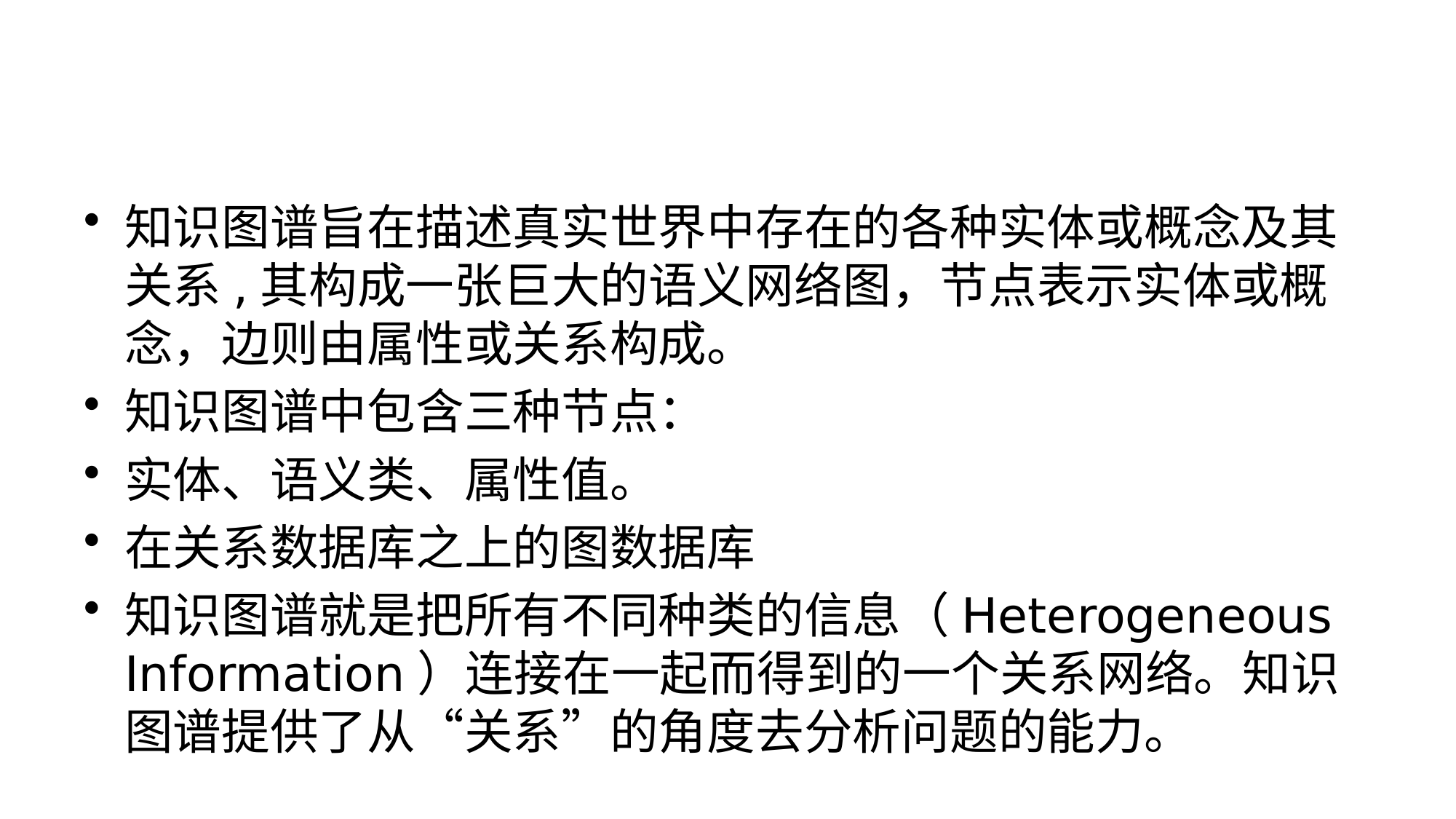

#
知识图谱旨在描述真实世界中存在的各种实体或概念及其关系,其构成一张巨大的语义网络图，节点表示实体或概念，边则由属性或关系构成。
知识图谱中包含三种节点：
实体、语义类、属性值。
在关系数据库之上的图数据库
知识图谱就是把所有不同种类的信息（Heterogeneous Information）连接在一起而得到的一个关系网络。知识图谱提供了从“关系”的角度去分析问题的能力。